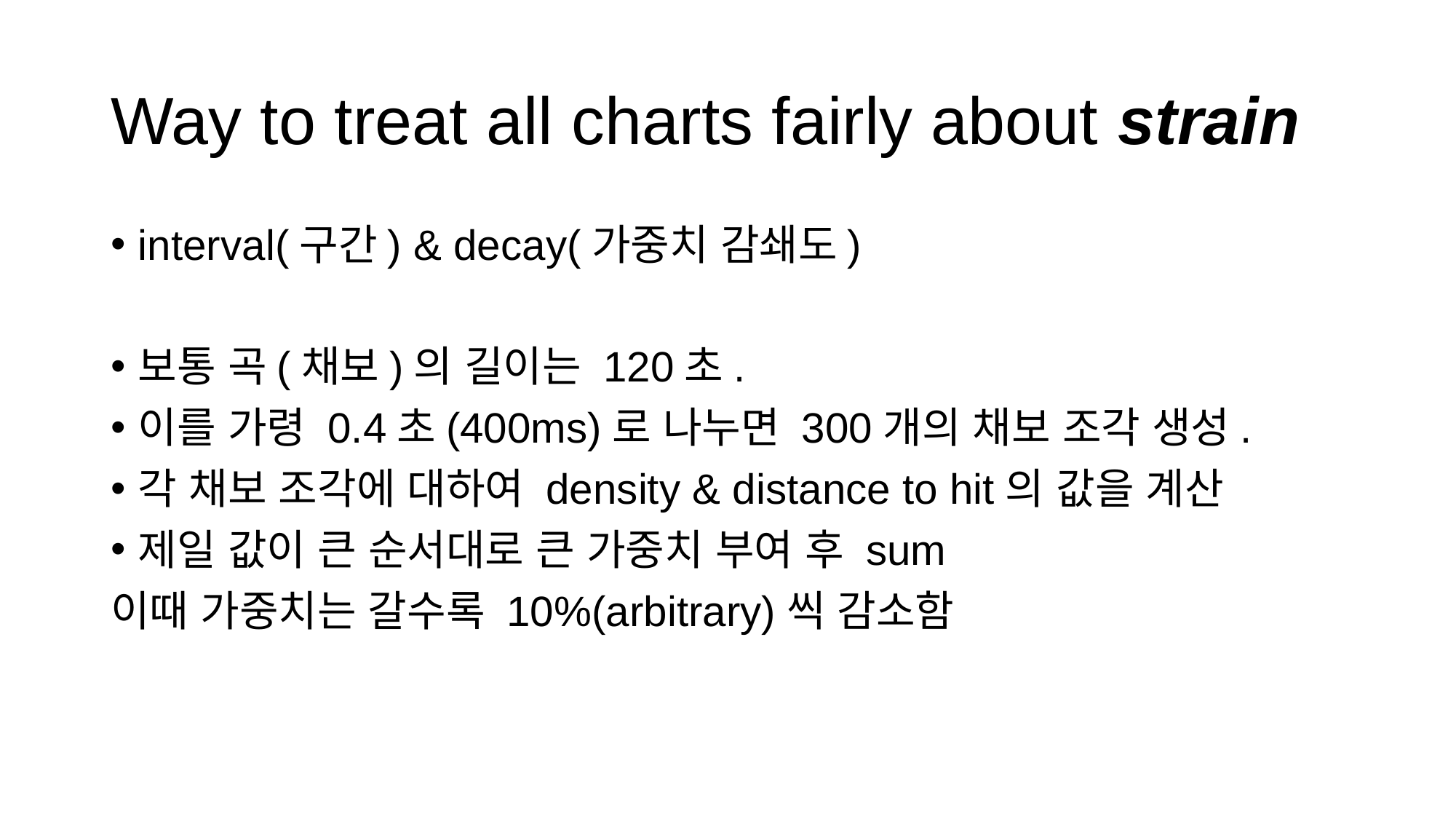

# Way to treat all charts fairly about strain
interval(구간) & decay(가중치 감쇄도)

보통 곡(채보)의 길이는 120초.
이를 가령 0.4초(400ms)로 나누면 300개의 채보 조각 생성.
각 채보 조각에 대하여 density & distance to hit의 값을 계산
제일 값이 큰 순서대로 큰 가중치 부여 후 sum
이때 가중치는 갈수록 10%(arbitrary)씩 감소함